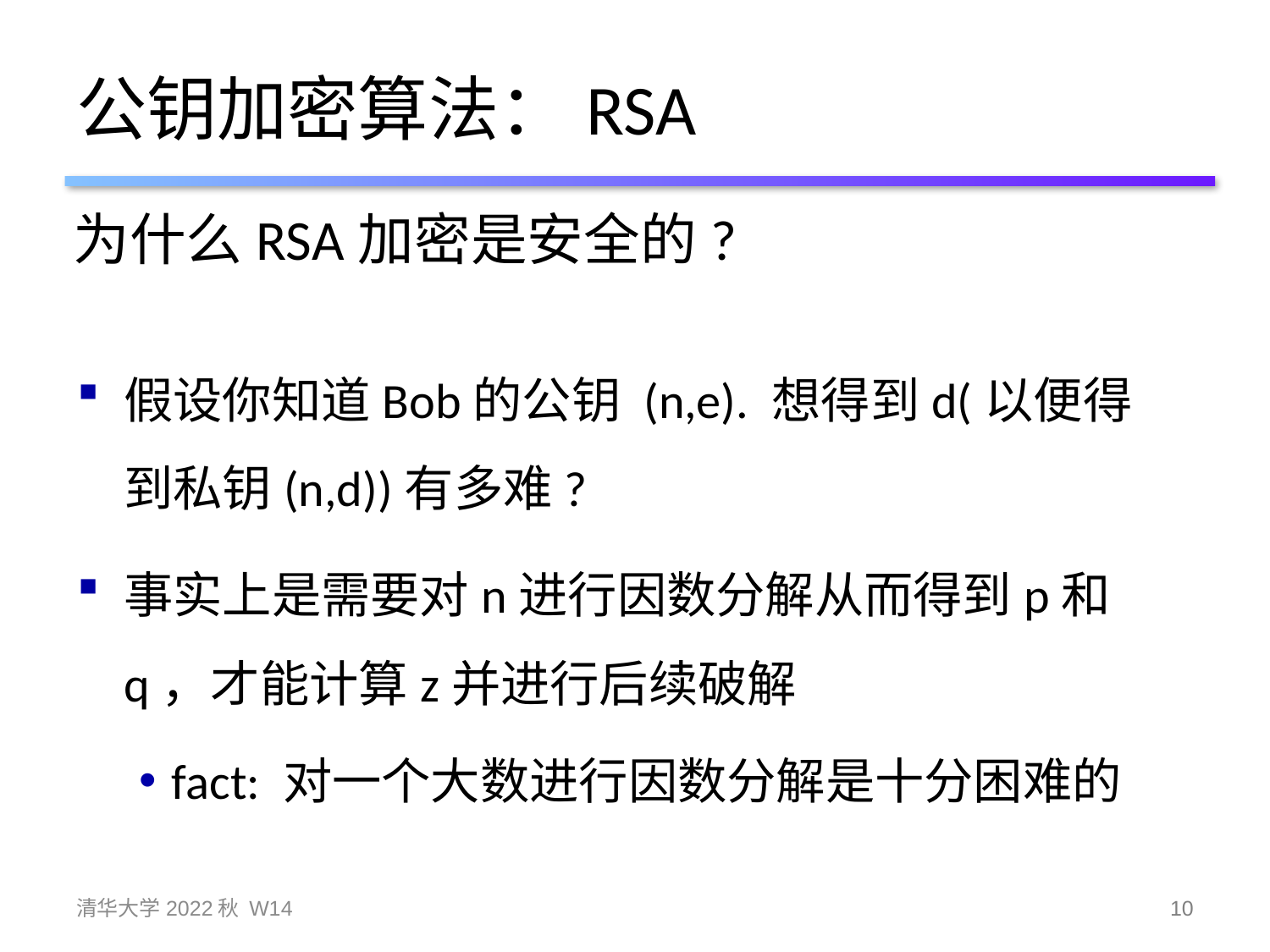

# 公钥加密算法：RSA
为什么RSA加密是安全的?
假设你知道Bob的公钥 (n,e). 想得到d(以便得到私钥(n,d))有多难?
事实上是需要对n进行因数分解从而得到p和q，才能计算z并进行后续破解
fact: 对一个大数进行因数分解是十分困难的
清华大学2022秋 W14
10